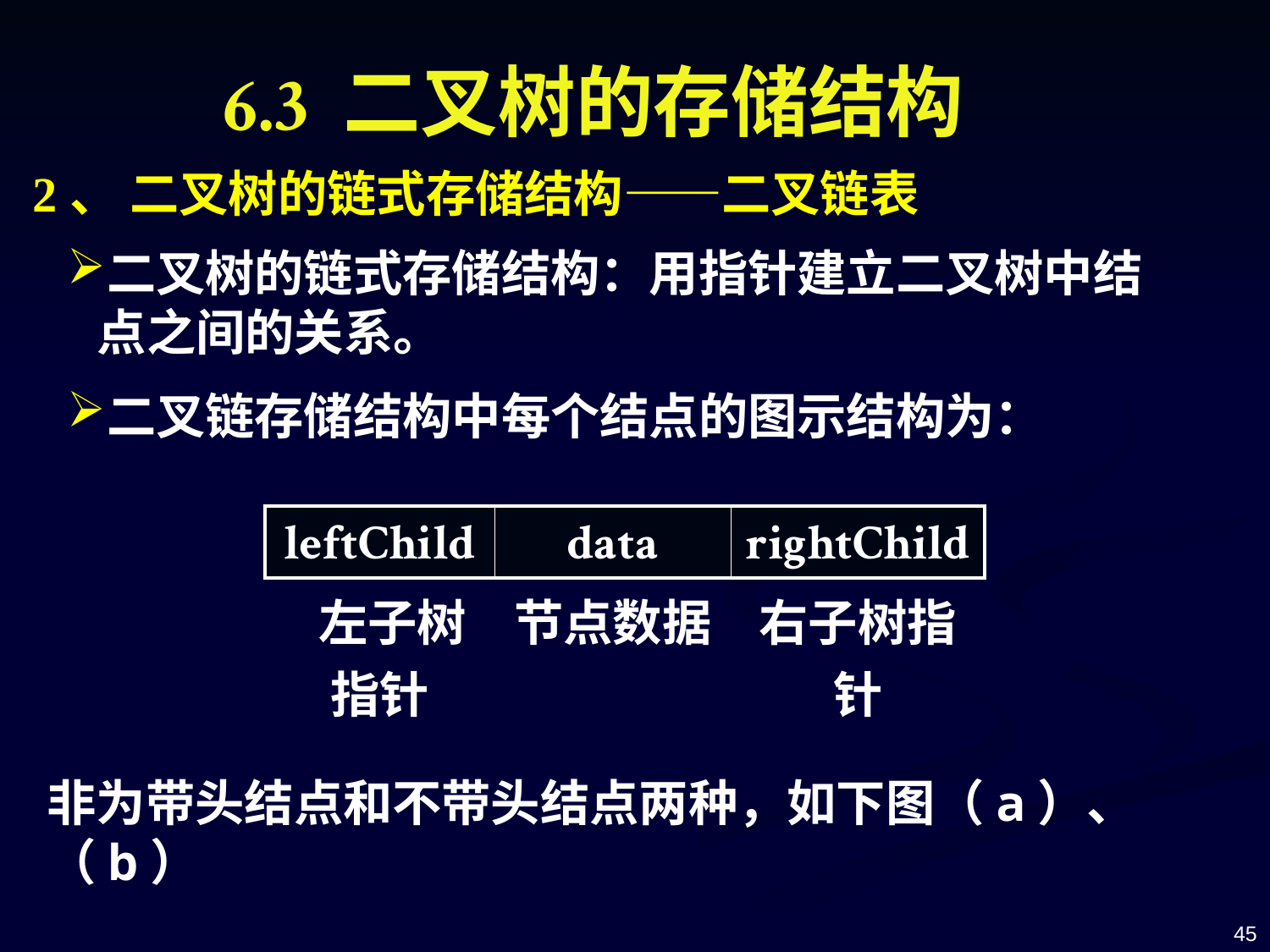

# 6.3 二叉树的存储结构
2、 二叉树的链式存储结构——二叉链表
二叉树的链式存储结构：用指针建立二叉树中结点之间的关系。
二叉链存储结构中每个结点的图示结构为：
| leftChild | data | rightChild |
| --- | --- | --- |
| 左子树指针 | 节点数据 | 右子树指针 |
非为带头结点和不带头结点两种，如下图（a）、（b）
45